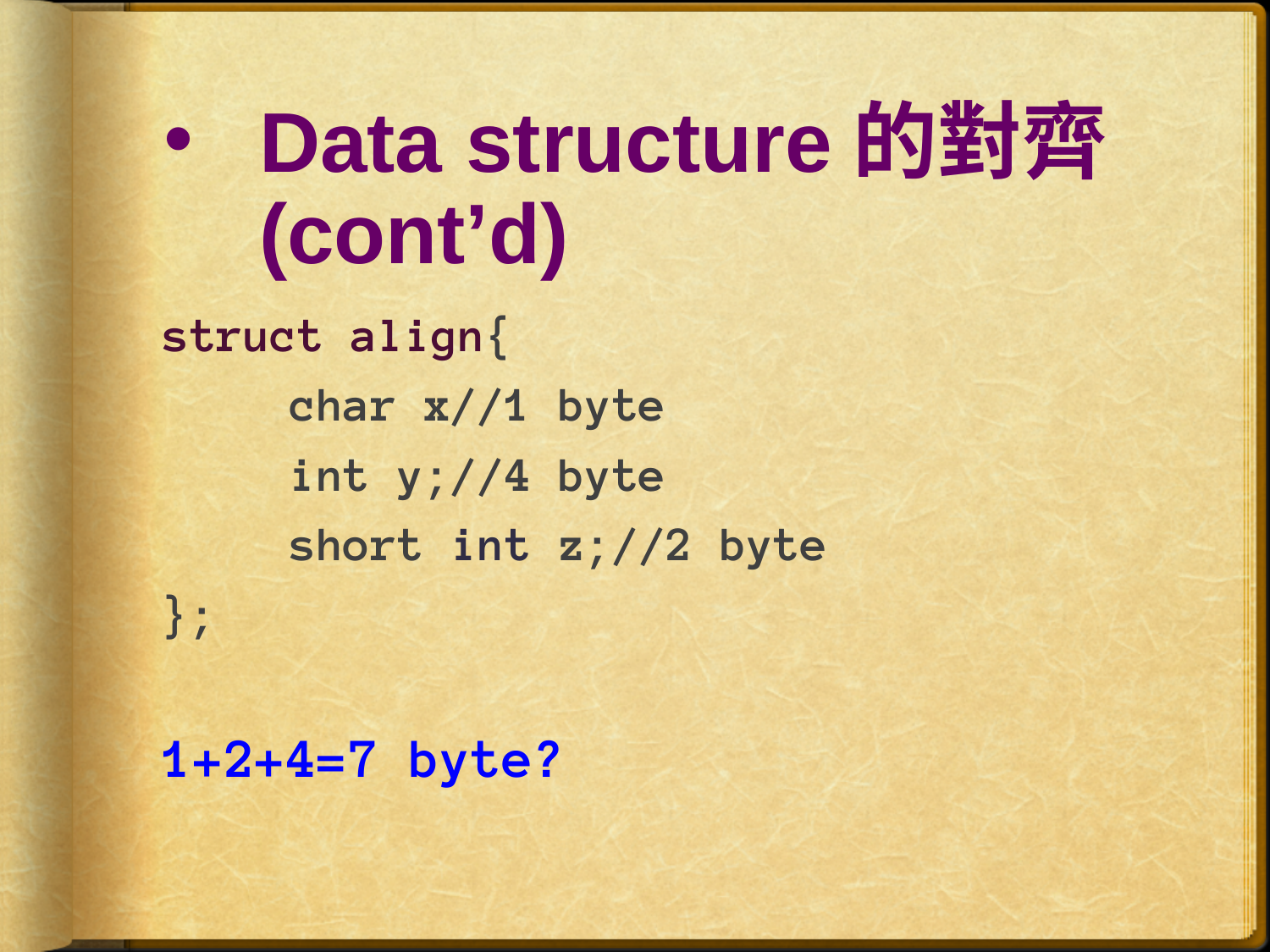

# Data structure的對齊(cont’d)
struct align{
	char x//1 byte
	int y;//4 byte
	short int z;//2 byte
};

1+2+4=7 byte?